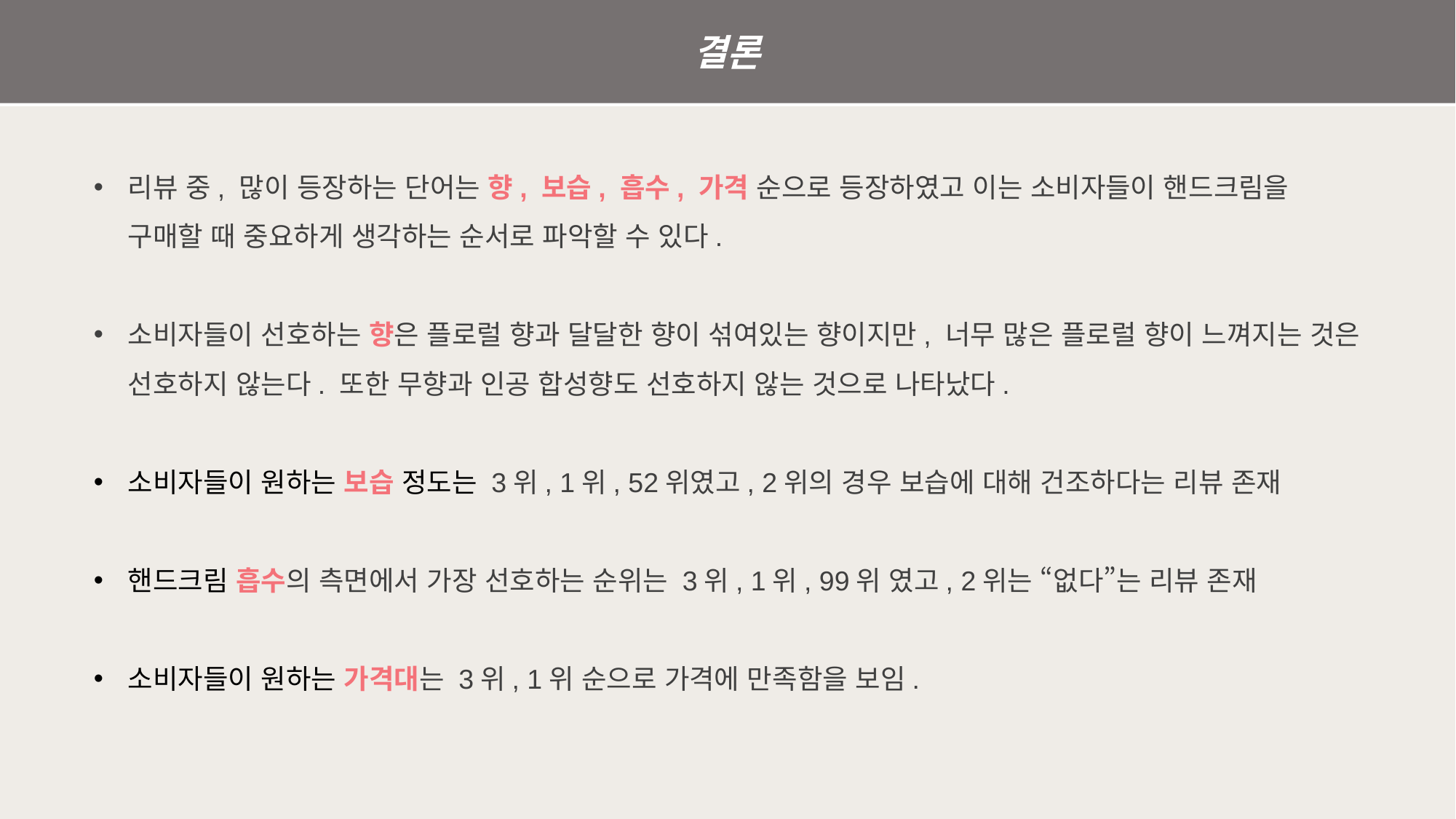

결론
리뷰 중, 많이 등장하는 단어는 향, 보습, 흡수, 가격 순으로 등장하였고 이는 소비자들이 핸드크림을 구매할 때 중요하게 생각하는 순서로 파악할 수 있다.

소비자들이 선호하는 향은 플로럴 향과 달달한 향이 섞여있는 향이지만, 너무 많은 플로럴 향이 느껴지는 것은 선호하지 않는다. 또한 무향과 인공 합성향도 선호하지 않는 것으로 나타났다.

소비자들이 원하는 보습 정도는 3위, 1위, 52위였고, 2위의 경우 보습에 대해 건조하다는 리뷰 존재

핸드크림 흡수의 측면에서 가장 선호하는 순위는 3위, 1위, 99위 였고, 2위는 “없다”는 리뷰 존재

소비자들이 원하는 가격대는 3위, 1위 순으로 가격에 만족함을 보임.